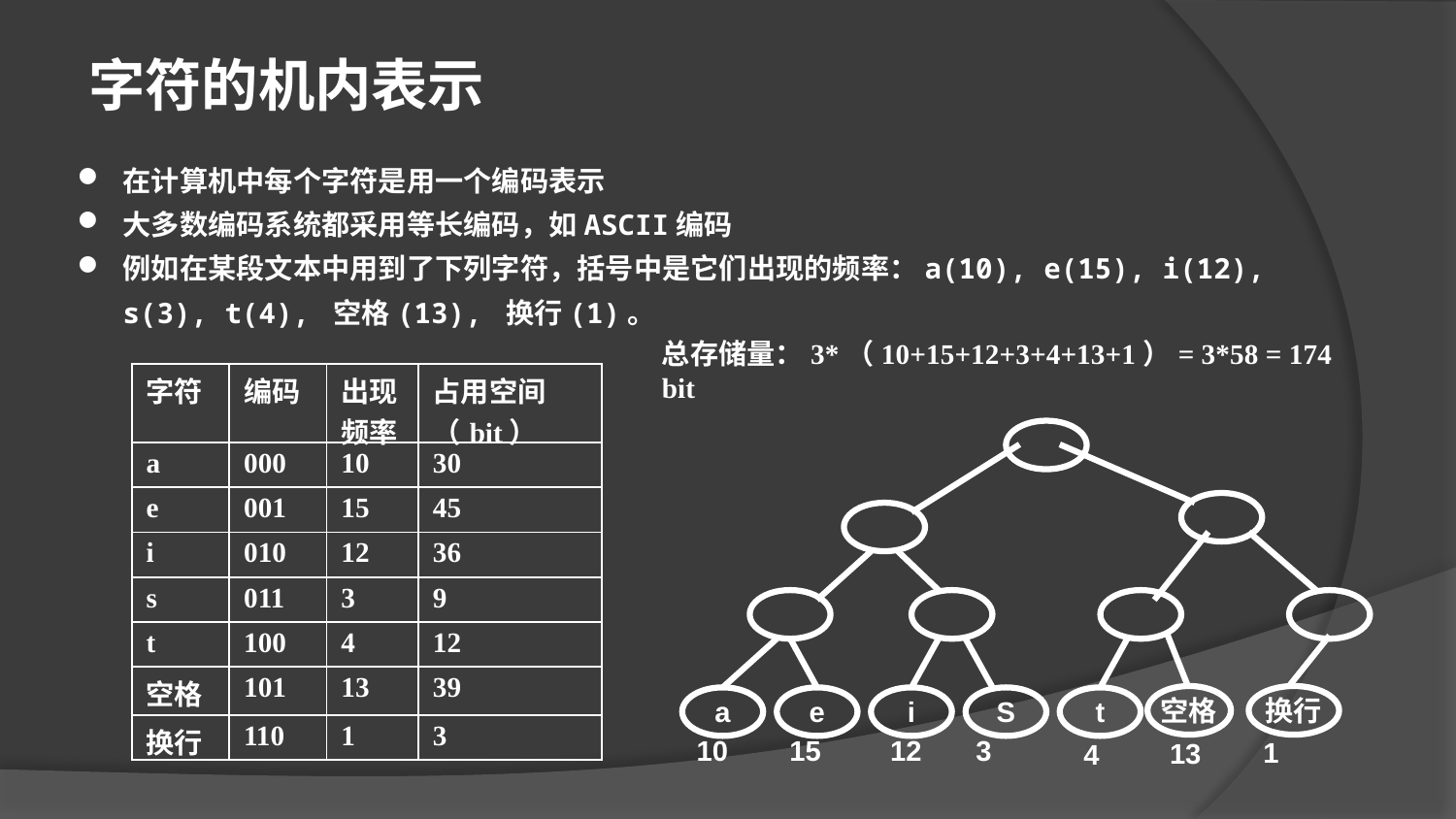

字符的机内表示
在计算机中每个字符是用一个编码表示
大多数编码系统都采用等长编码，如ASCII编码
例如在某段文本中用到了下列字符，括号中是它们出现的频率：a(10), e(15), i(12), s(3), t(4), 空格(13), 换行(1)。
总存储量：3*（10+15+12+3+4+13+1）= 3*58 = 174 bit
| 字符 | 编码 | 出现频率 | 占用空间（bit） |
| --- | --- | --- | --- |
| a | 000 | 10 | 30 |
| e | 001 | 15 | 45 |
| i | 010 | 12 | 36 |
| s | 011 | 3 | 9 |
| t | 100 | 4 | 12 |
| 空格 | 101 | 13 | 39 |
| 换行 | 110 | 1 | 3 |

空格
换行
a
e
i
S
t
10
15
12
3
1
13
4